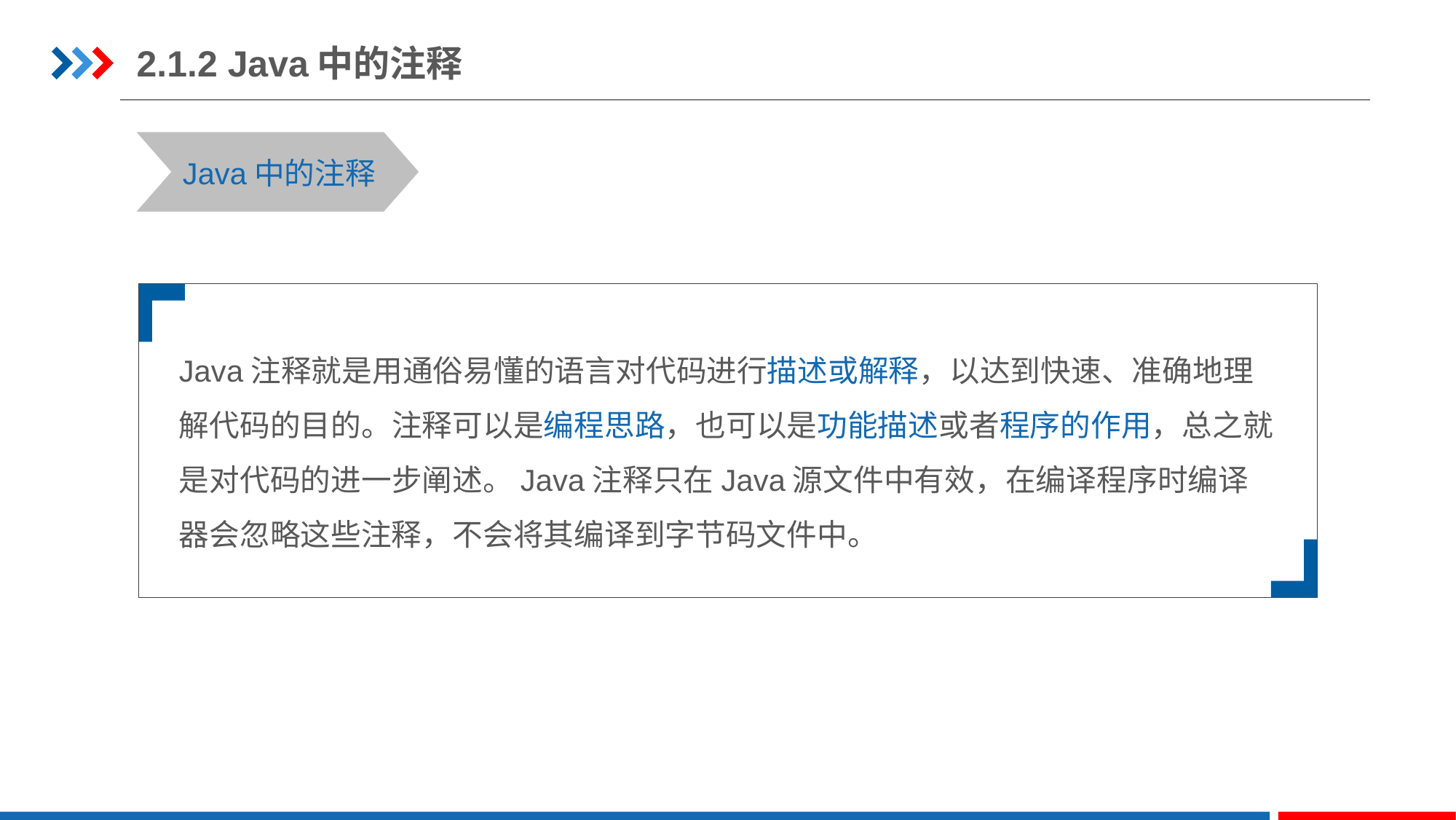

2.1.2 Java中的注释

Java中的注释

Java注释就是用通俗易懂的语言对代码进行描述或解释，以达到快速、准确地理解代码的目的。注释可以是编程思路，也可以是功能描述或者程序的作用，总之就是对代码的进一步阐述。Java注释只在Java源文件中有效，在编译程序时编译器会忽略这些注释，不会将其编译到字节码文件中。